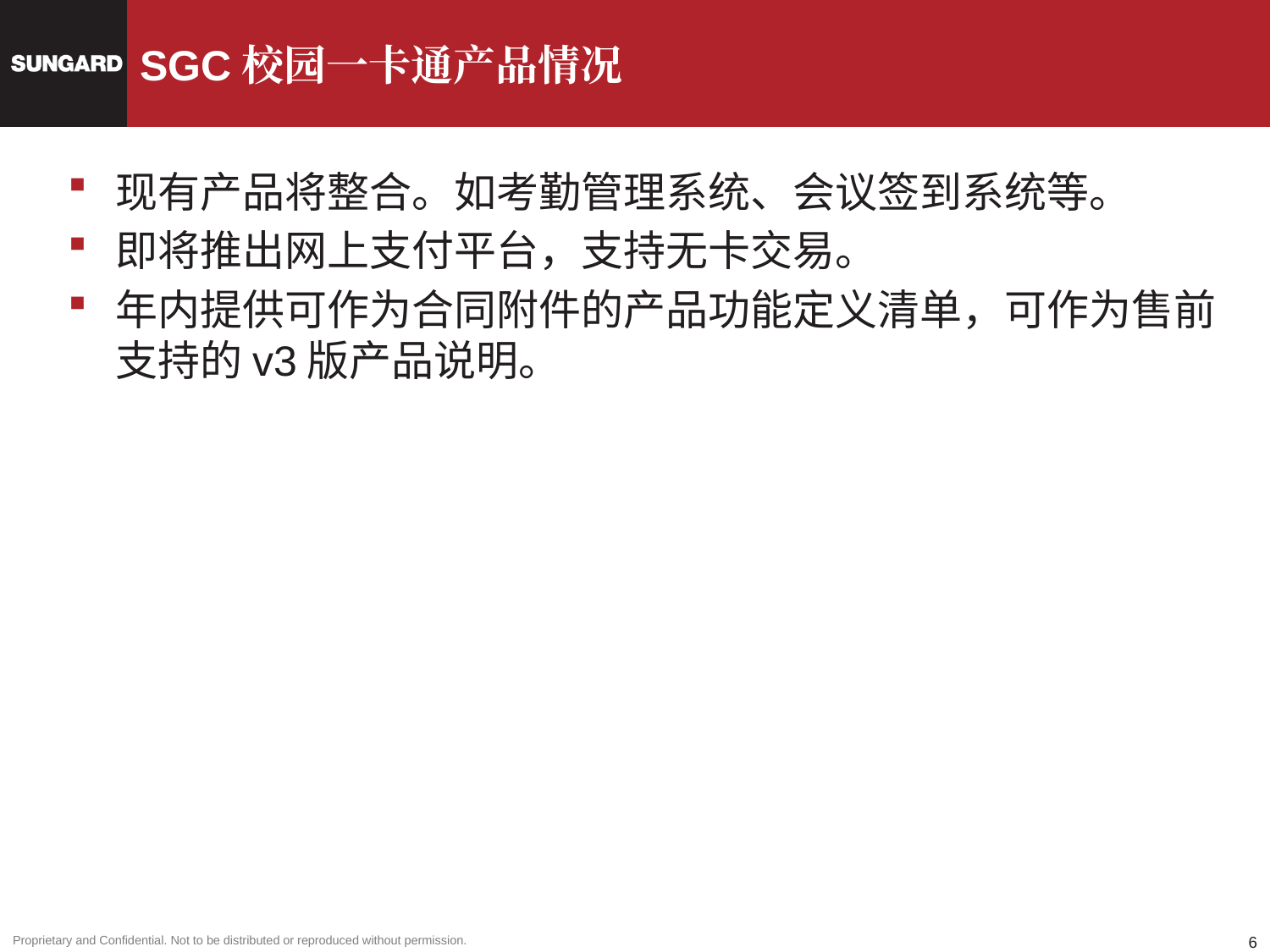

# SGC校园一卡通产品情况
现有产品将整合。如考勤管理系统、会议签到系统等。
即将推出网上支付平台，支持无卡交易。
年内提供可作为合同附件的产品功能定义清单，可作为售前支持的v3版产品说明。

6